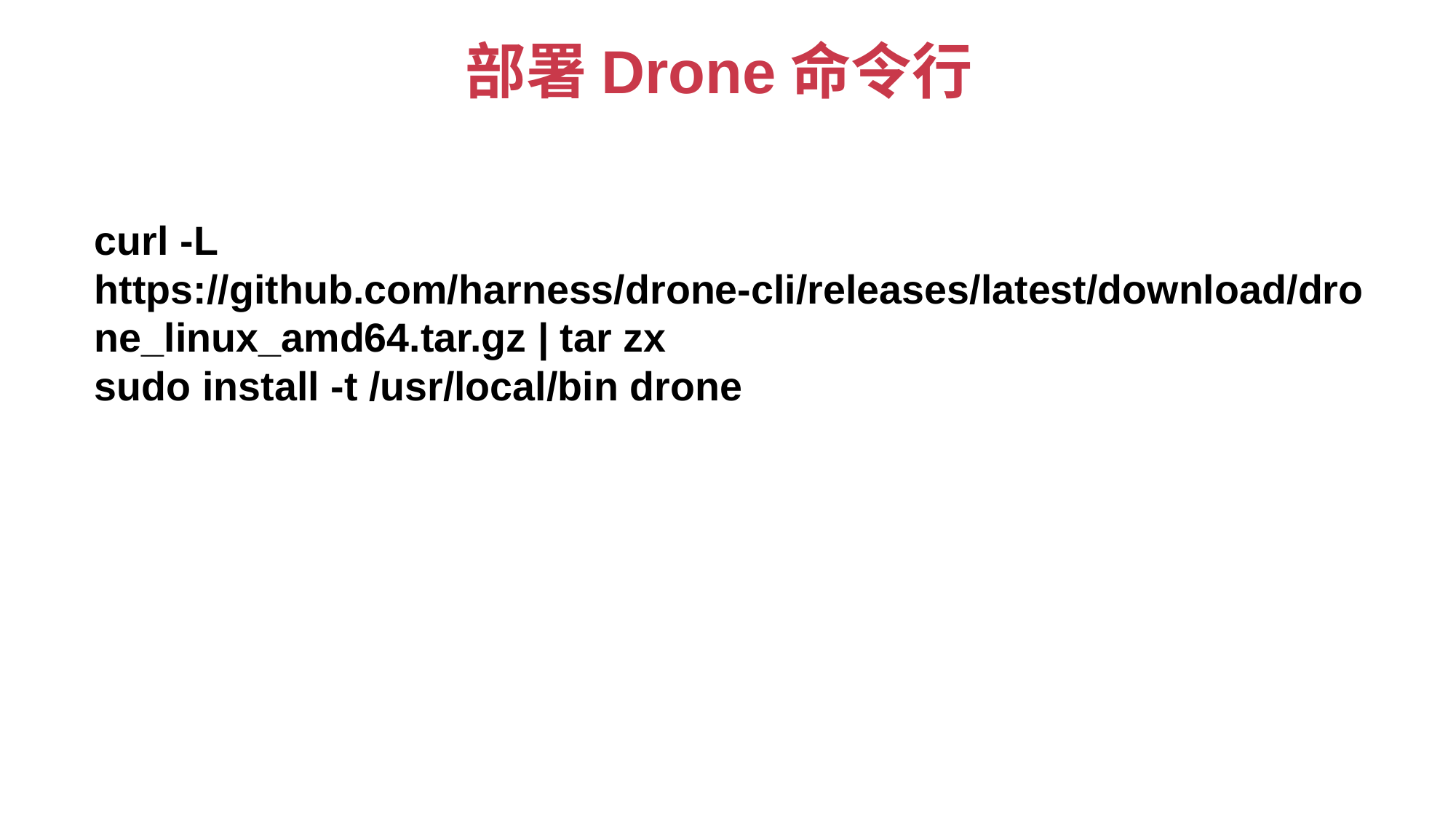

部署Drone命令行

curl -L https://github.com/harness/drone-cli/releases/latest/download/drone_linux_amd64.tar.gz | tar zx
sudo install -t /usr/local/bin drone